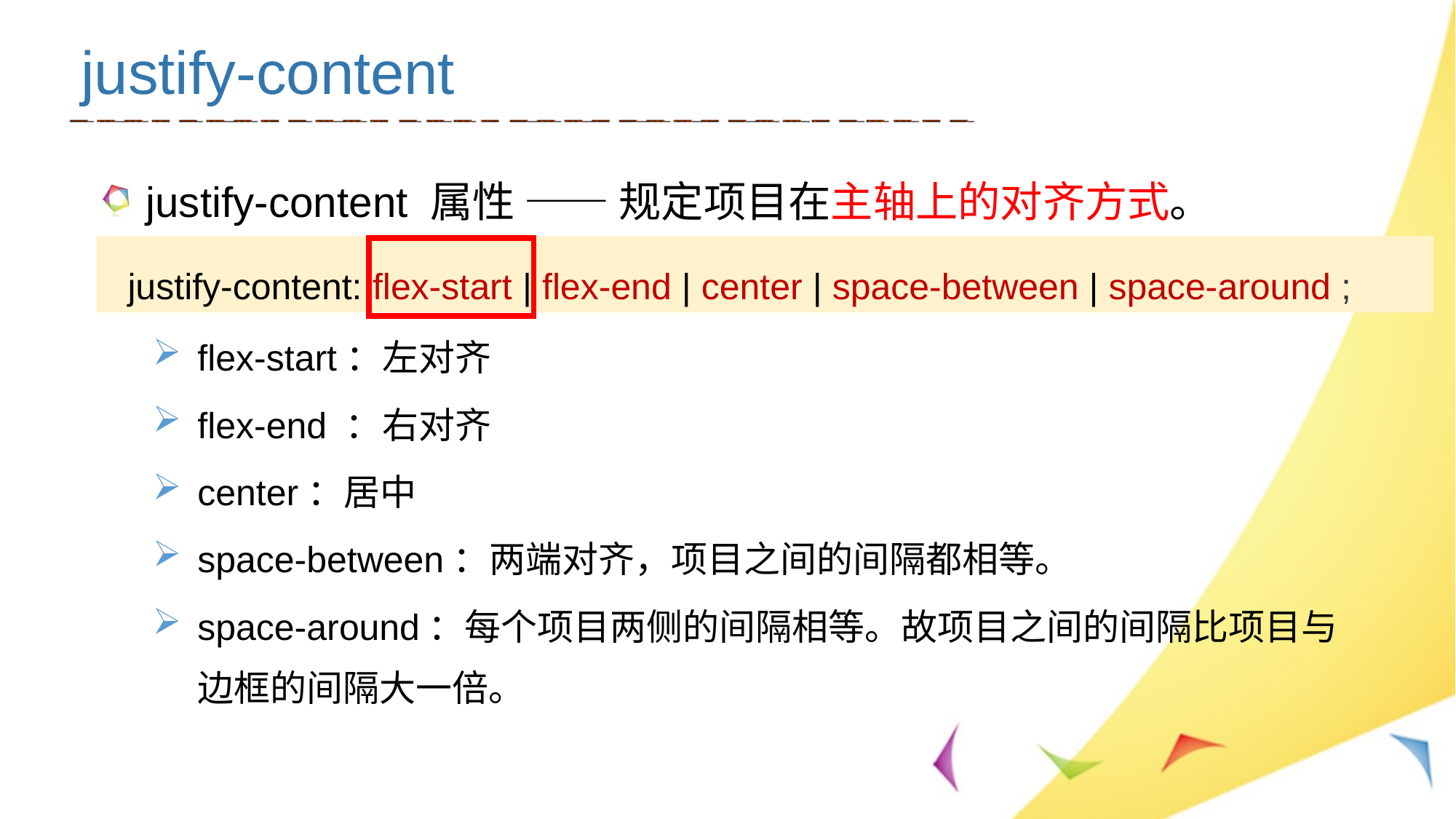

justify-content
justify-content 属性 —— 规定项目在主轴上的对齐方式。

flex-start：左对齐
flex-end ：右对齐
center：居中
space-between：两端对齐，项目之间的间隔都相等。
space-around：每个项目两侧的间隔相等。故项目之间的间隔比项目与边框的间隔大一倍。

  justify-content: flex-start | flex-end | center | space-between | space-around ;